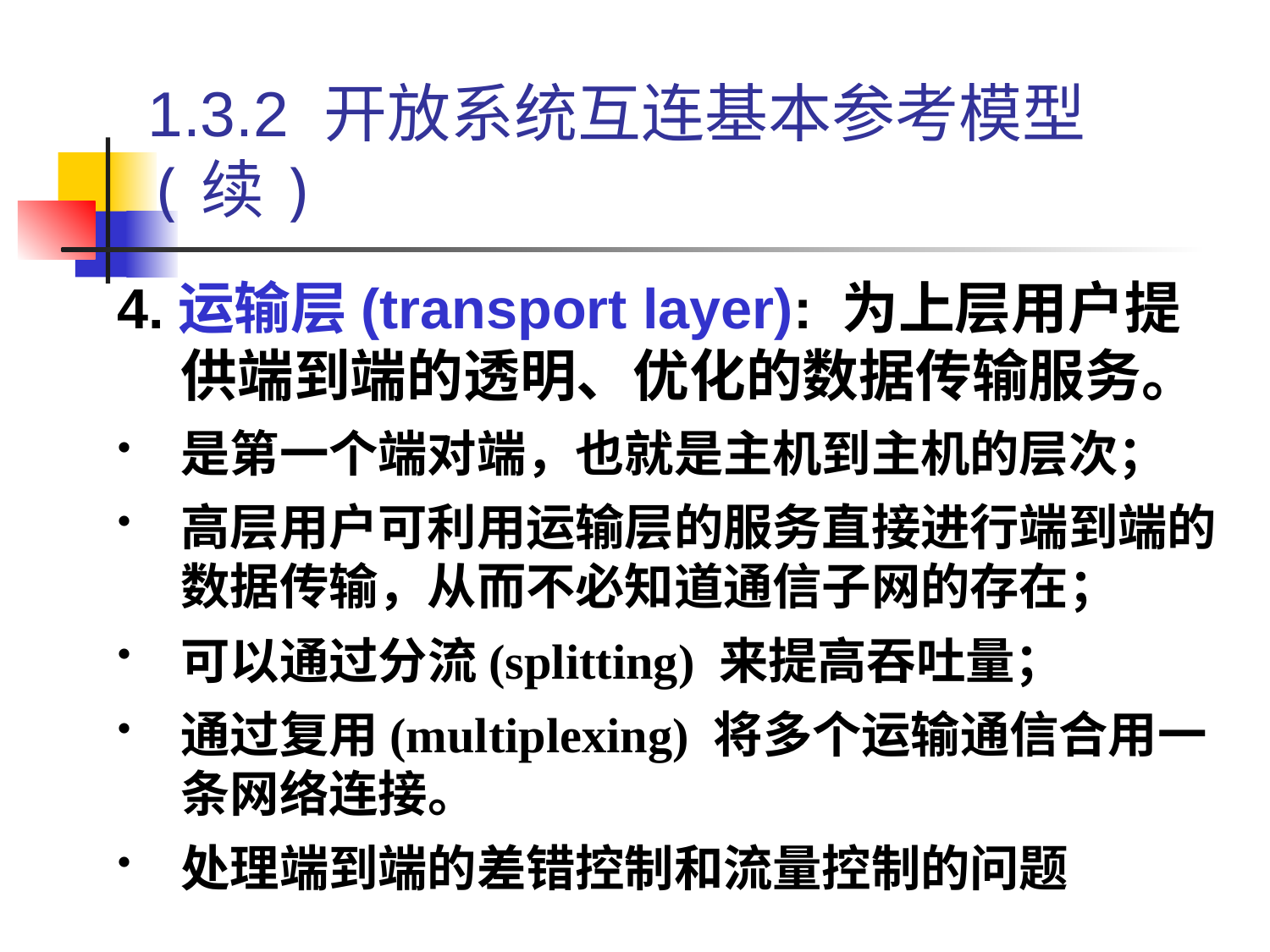

# 1.3.2 开放系统互连基本参考模型(续)
4.运输层(transport layer): 为上层用户提供端到端的透明、优化的数据传输服务。
是第一个端对端，也就是主机到主机的层次；
高层用户可利用运输层的服务直接进行端到端的数据传输，从而不必知道通信子网的存在；
可以通过分流(splitting) 来提高吞吐量；
通过复用(multiplexing) 将多个运输通信合用一条网络连接。
处理端到端的差错控制和流量控制的问题